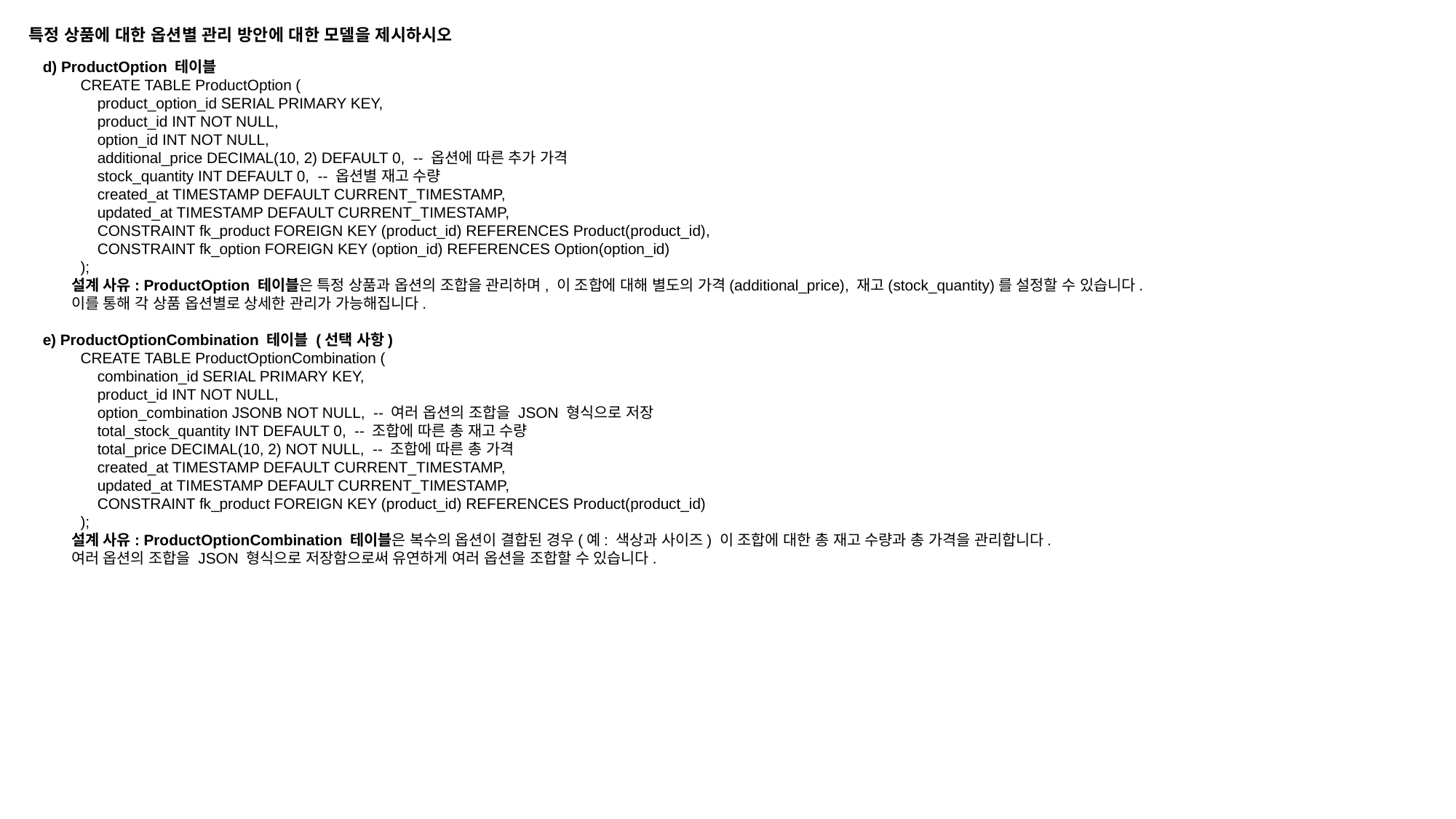

특정 상품에 대한 옵션별 관리 방안에 대한 모델을 제시하시오
    d) ProductOption 테이블
CREATE TABLE ProductOption (
    product_option_id SERIAL PRIMARY KEY,
    product_id INT NOT NULL,
    option_id INT NOT NULL,
    additional_price DECIMAL(10, 2) DEFAULT 0,  -- 옵션에 따른 추가 가격
    stock_quantity INT DEFAULT 0,  -- 옵션별 재고 수량
    created_at TIMESTAMP DEFAULT CURRENT_TIMESTAMP,
    updated_at TIMESTAMP DEFAULT CURRENT_TIMESTAMP,
    CONSTRAINT fk_product FOREIGN KEY (product_id) REFERENCES Product(product_id),
    CONSTRAINT fk_option FOREIGN KEY (option_id) REFERENCES Option(option_id)
);
          설계 사유: ProductOption 테이블은 특정 상품과 옵션의 조합을 관리하며, 이 조합에 대해 별도의 가격(additional_price), 재고(stock_quantity)를 설정할 수 있습니다.
          이를 통해 각 상품 옵션별로 상세한 관리가 가능해집니다.

    e) ProductOptionCombination 테이블 (선택 사항)
CREATE TABLE ProductOptionCombination (
    combination_id SERIAL PRIMARY KEY,
    product_id INT NOT NULL,
    option_combination JSONB NOT NULL,  -- 여러 옵션의 조합을 JSON 형식으로 저장
    total_stock_quantity INT DEFAULT 0,  -- 조합에 따른 총 재고 수량
    total_price DECIMAL(10, 2) NOT NULL,  -- 조합에 따른 총 가격
    created_at TIMESTAMP DEFAULT CURRENT_TIMESTAMP,
    updated_at TIMESTAMP DEFAULT CURRENT_TIMESTAMP,
    CONSTRAINT fk_product FOREIGN KEY (product_id) REFERENCES Product(product_id)
);
          설계 사유: ProductOptionCombination 테이블은 복수의 옵션이 결합된 경우(예: 색상과 사이즈) 이 조합에 대한 총 재고 수량과 총 가격을 관리합니다.
          여러 옵션의 조합을 JSON 형식으로 저장함으로써 유연하게 여러 옵션을 조합할 수 있습니다.